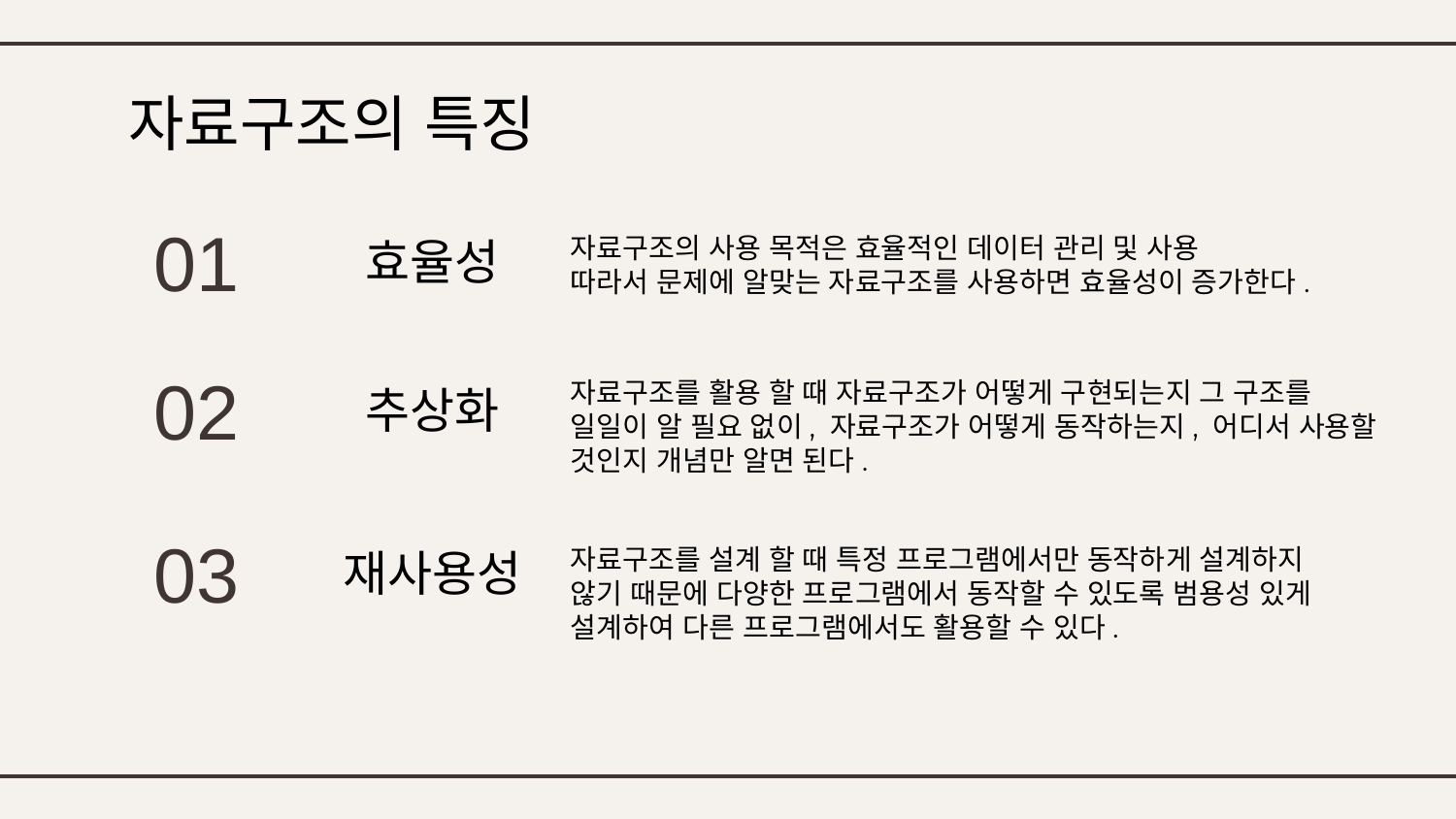

# 자료구조의 특징
01
자료구조의 사용 목적은 효율적인 데이터 관리 및 사용
따라서 문제에 알맞는 자료구조를 사용하면 효율성이 증가한다.
효율성
02
자료구조를 활용 할 때 자료구조가 어떻게 구현되는지 그 구조를 일일이 알 필요 없이, 자료구조가 어떻게 동작하는지, 어디서 사용할 것인지 개념만 알면 된다.
추상화
03
자료구조를 설계 할 때 특정 프로그램에서만 동작하게 설계하지 않기 때문에 다양한 프로그램에서 동작할 수 있도록 범용성 있게 설계하여 다른 프로그램에서도 활용할 수 있다.
재사용성